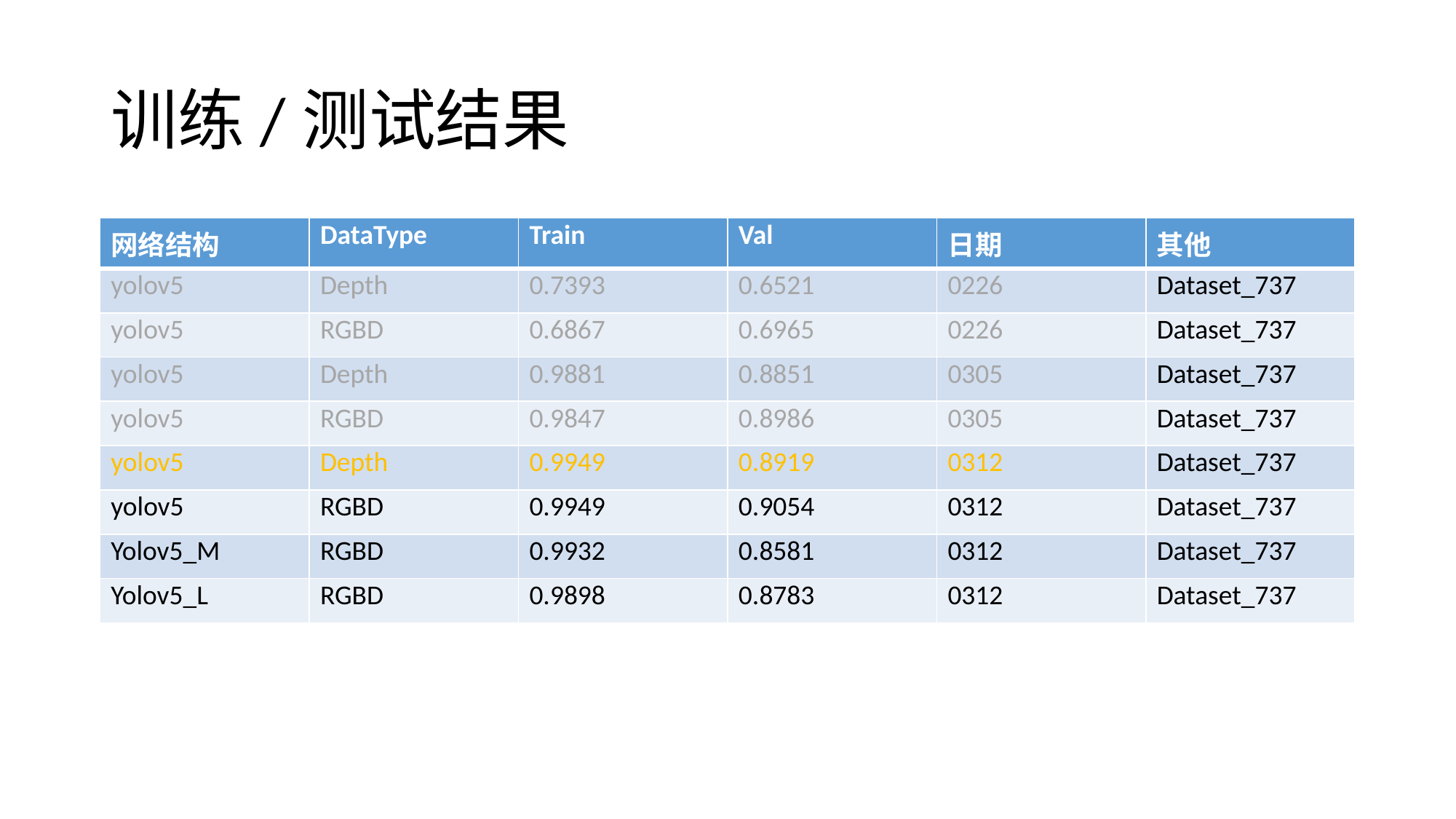

# 训练/测试结果
| 网络结构 | DataType | Train | Val | 日期 | 其他 |
| --- | --- | --- | --- | --- | --- |
| yolov5 | Depth | 0.7393 | 0.6521 | 0226 | Dataset\_737 |
| yolov5 | RGBD | 0.6867 | 0.6965 | 0226 | Dataset\_737 |
| yolov5 | Depth | 0.9881 | 0.8851 | 0305 | Dataset\_737 |
| yolov5 | RGBD | 0.9847 | 0.8986 | 0305 | Dataset\_737 |
| yolov5 | Depth | 0.9949 | 0.8919 | 0312 | Dataset\_737 |
| yolov5 | RGBD | 0.9949 | 0.9054 | 0312 | Dataset\_737 |
| Yolov5\_M | RGBD | 0.9932 | 0.8581 | 0312 | Dataset\_737 |
| Yolov5\_L | RGBD | 0.9898 | 0.8783 | 0312 | Dataset\_737 |